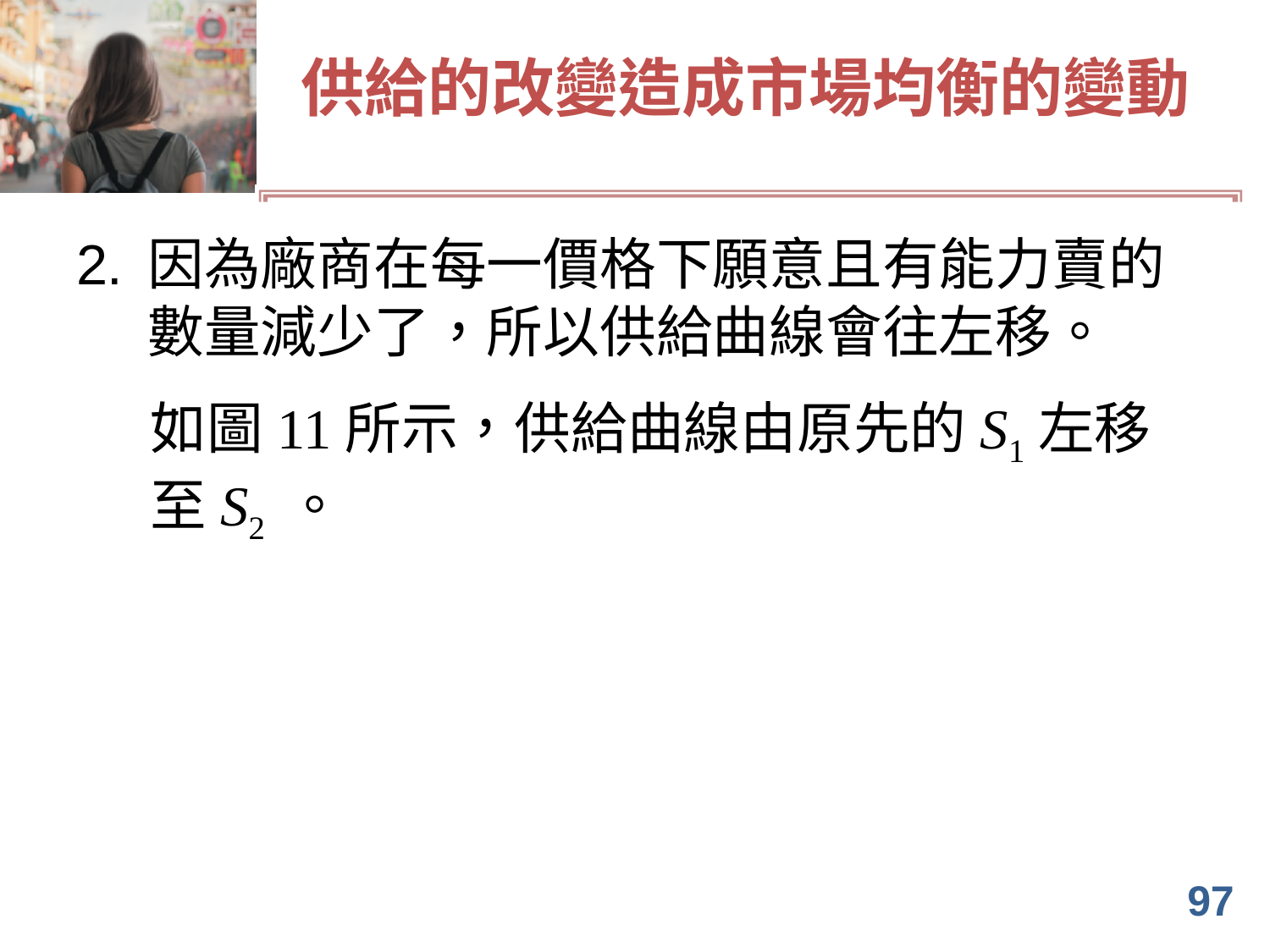

# 供給的改變造成市場均衡的變動
因為廠商在每一價格下願意且有能力賣的數量減少了，所以供給曲線會往左移。

如圖11所示，供給曲線由原先的S1左移至S2 。
97